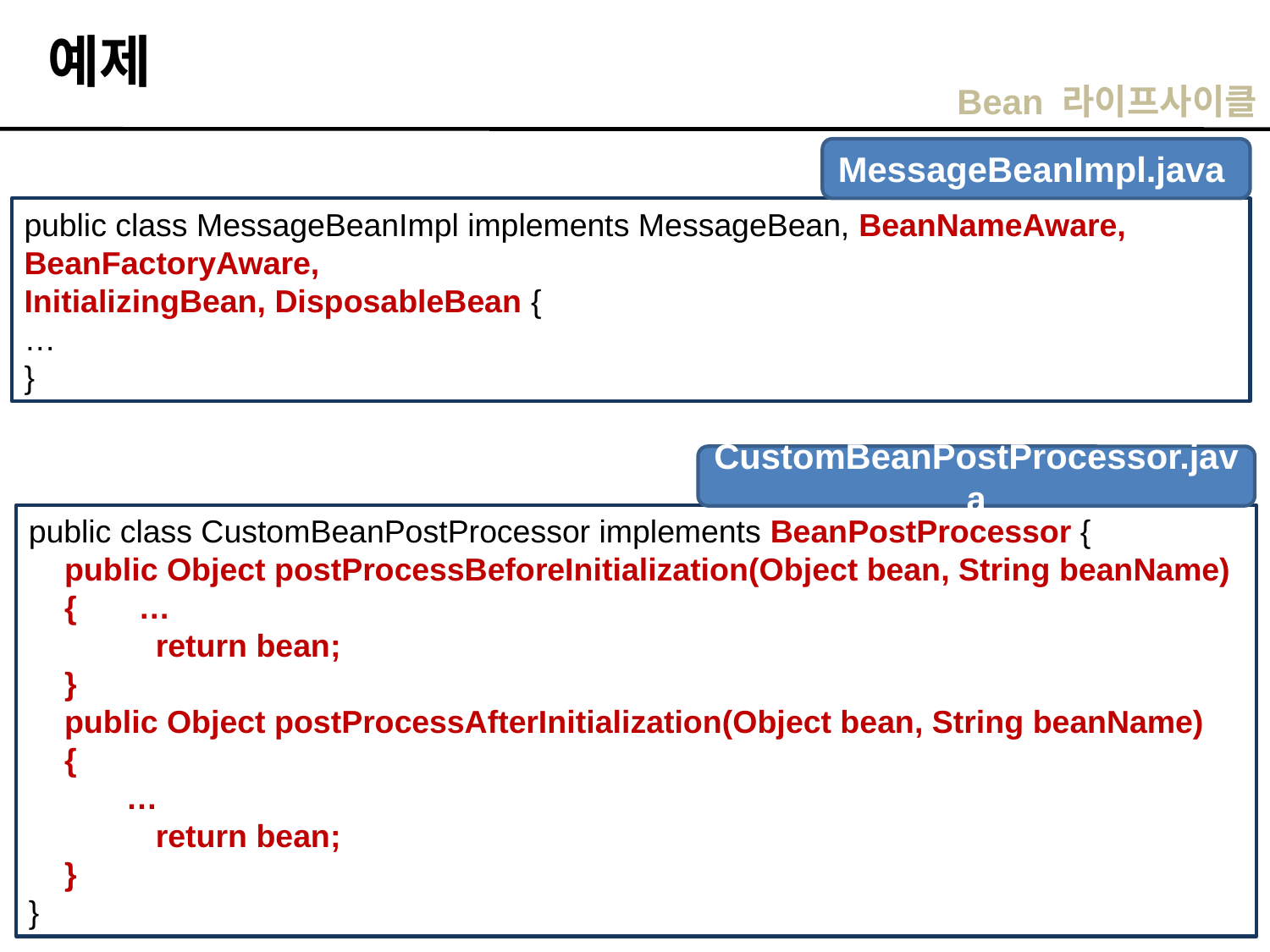

예제
Bean 라이프사이클
MessageBeanImpl.java
public class MessageBeanImpl implements MessageBean, BeanNameAware, BeanFactoryAware,
InitializingBean, DisposableBean {
…
}
CustomBeanPostProcessor.java
public class CustomBeanPostProcessor implements BeanPostProcessor {
    public Object postProcessBeforeInitialization(Object bean, String beanName)
    {       …
	return bean;
    }
    public Object postProcessAfterInitialization(Object bean, String beanName)
    {
           …
	return bean;
    }
}